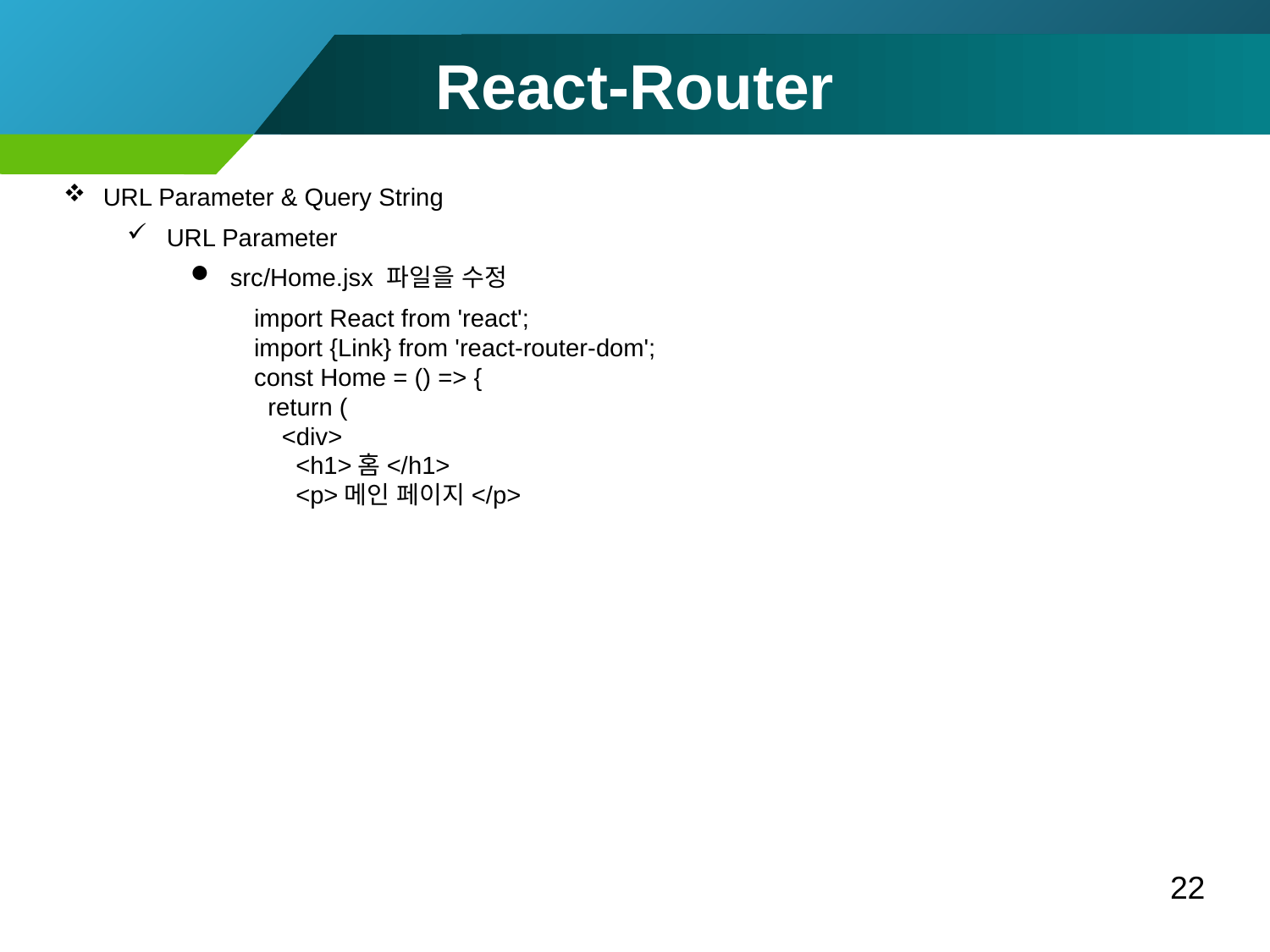

React-Router
URL Parameter & Query String
URL Parameter
src/Home.jsx 파일을 수정
import React from 'react';
import {Link} from 'react-router-dom';
const Home = () => {
  return (
    <div>
      <h1>홈</h1>
      <p>메인 페이지</p>
22